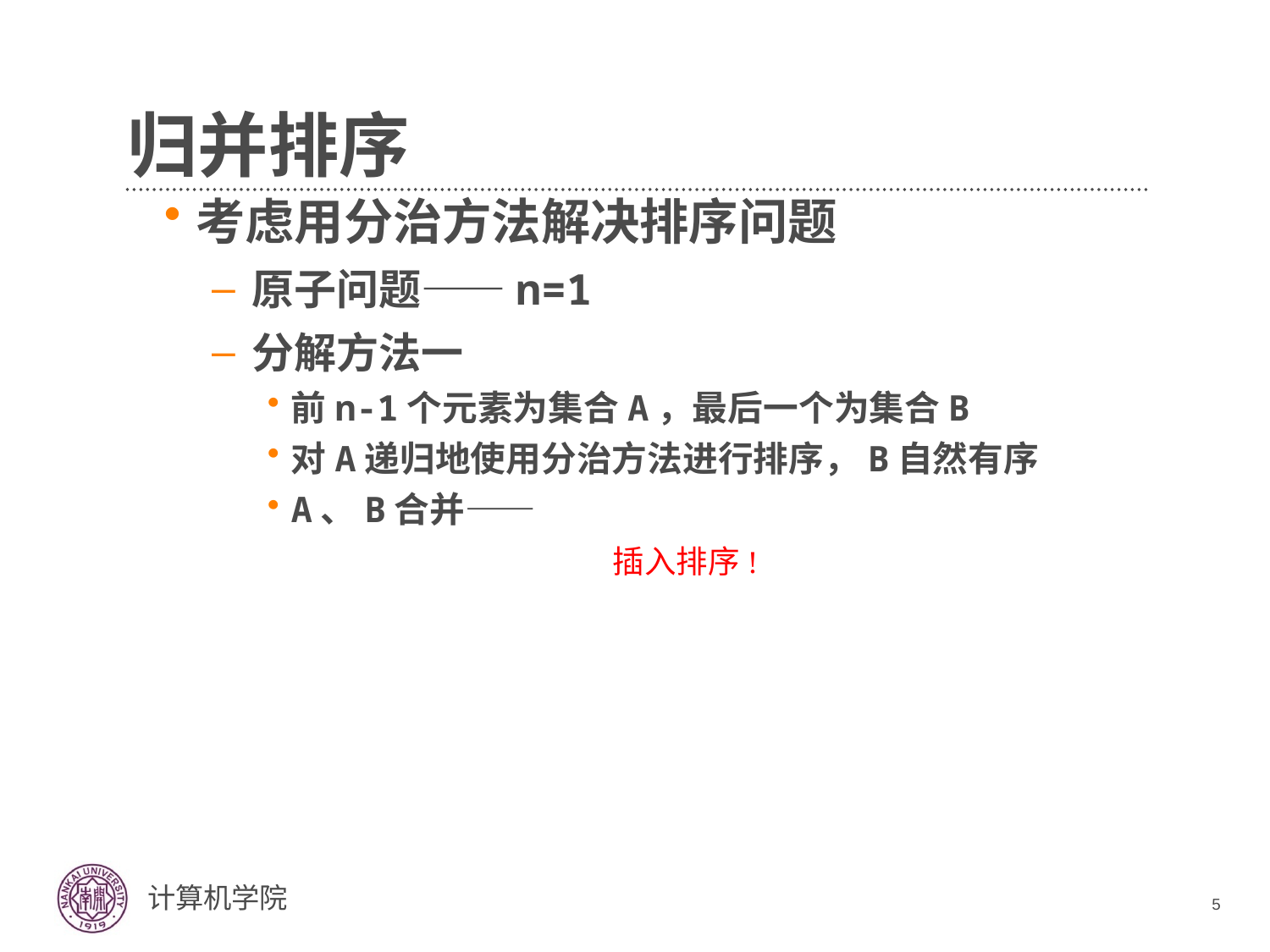

# 归并排序
考虑用分治方法解决排序问题
原子问题——n=1
分解方法一
前n-1个元素为集合A，最后一个为集合B
对A递归地使用分治方法进行排序，B自然有序
A、B合并——
插入排序!
5